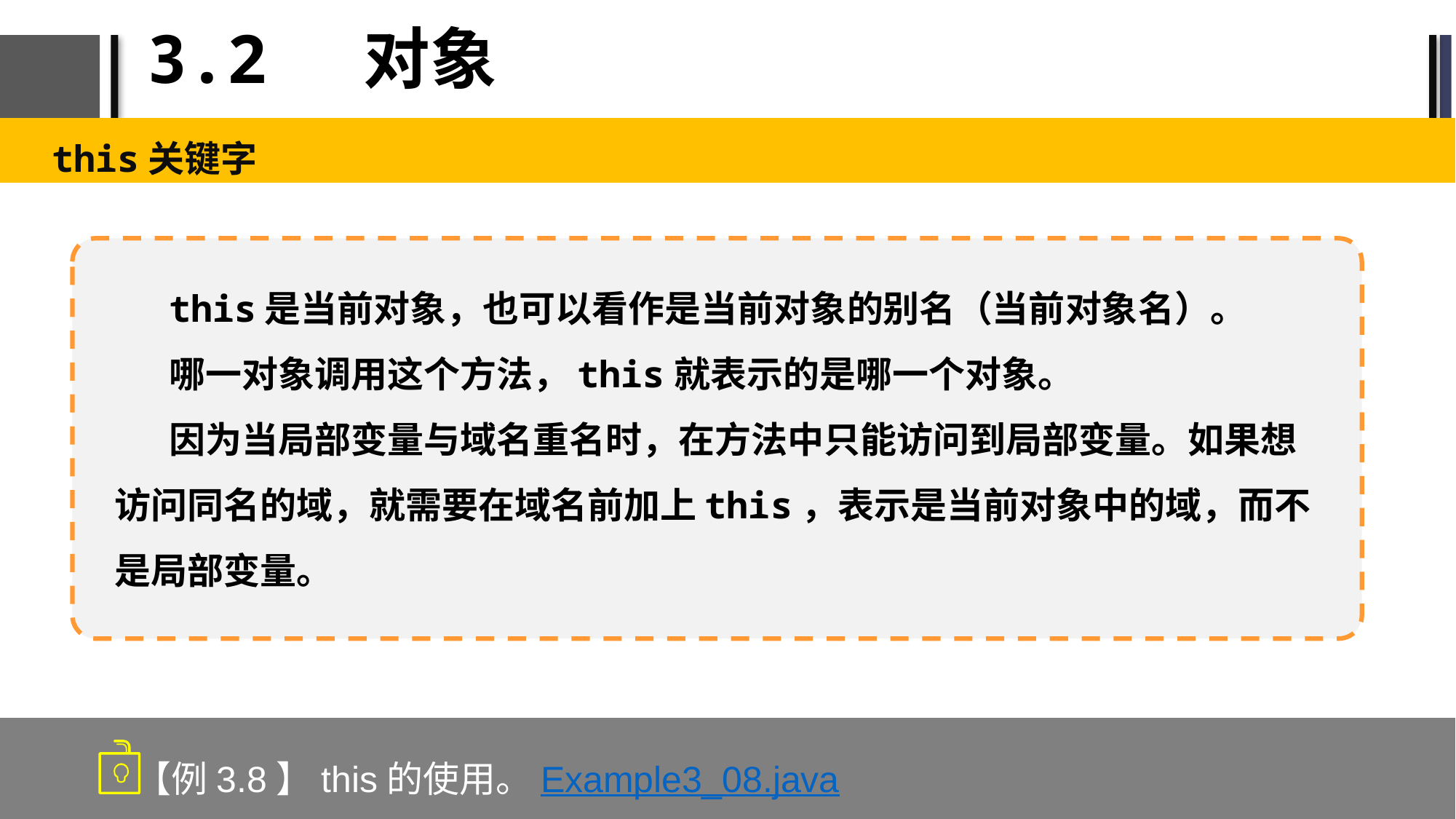

# 3.2  对象

this关键字

this是当前对象，也可以看作是当前对象的别名（当前对象名）。
哪一对象调用这个方法，this就表示的是哪一个对象。
因为当局部变量与域名重名时，在方法中只能访问到局部变量。如果想访问同名的域，就需要在域名前加上this，表示是当前对象中的域，而不是局部变量。

【例3.8】this的使用。Example3_08.java